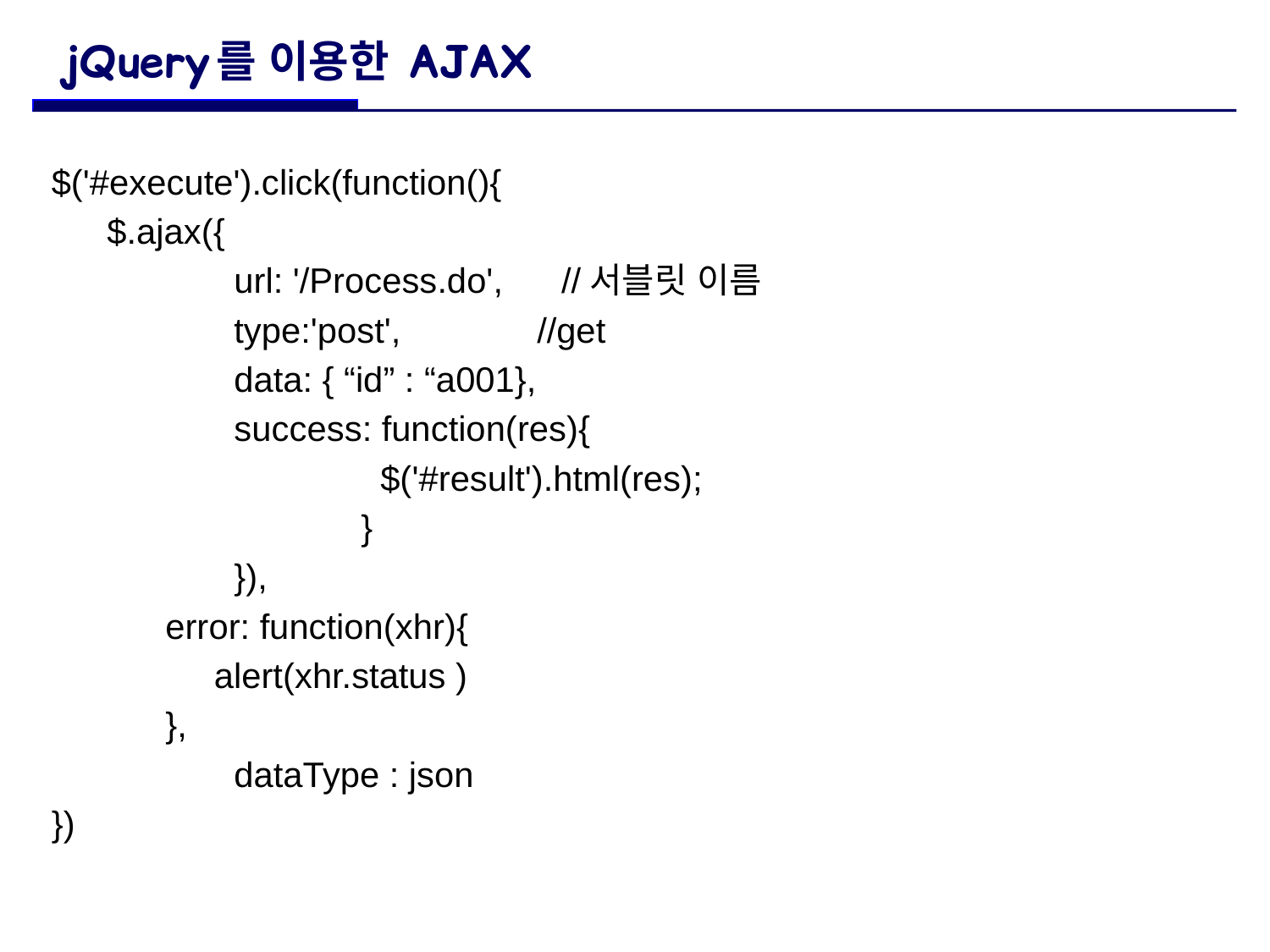

# jQuery를 이용한 AJAX
$('#execute').click(function(){
$.ajax({
	url: '/Process.do',      //서블릿 이름
	type:'post',              //get
	data: { “id” : “a001},
	success: function(res){
		  $('#result').html(res);
		}
	}),
      error: function(xhr){
           alert(xhr.status )
      },
	dataType : json
})